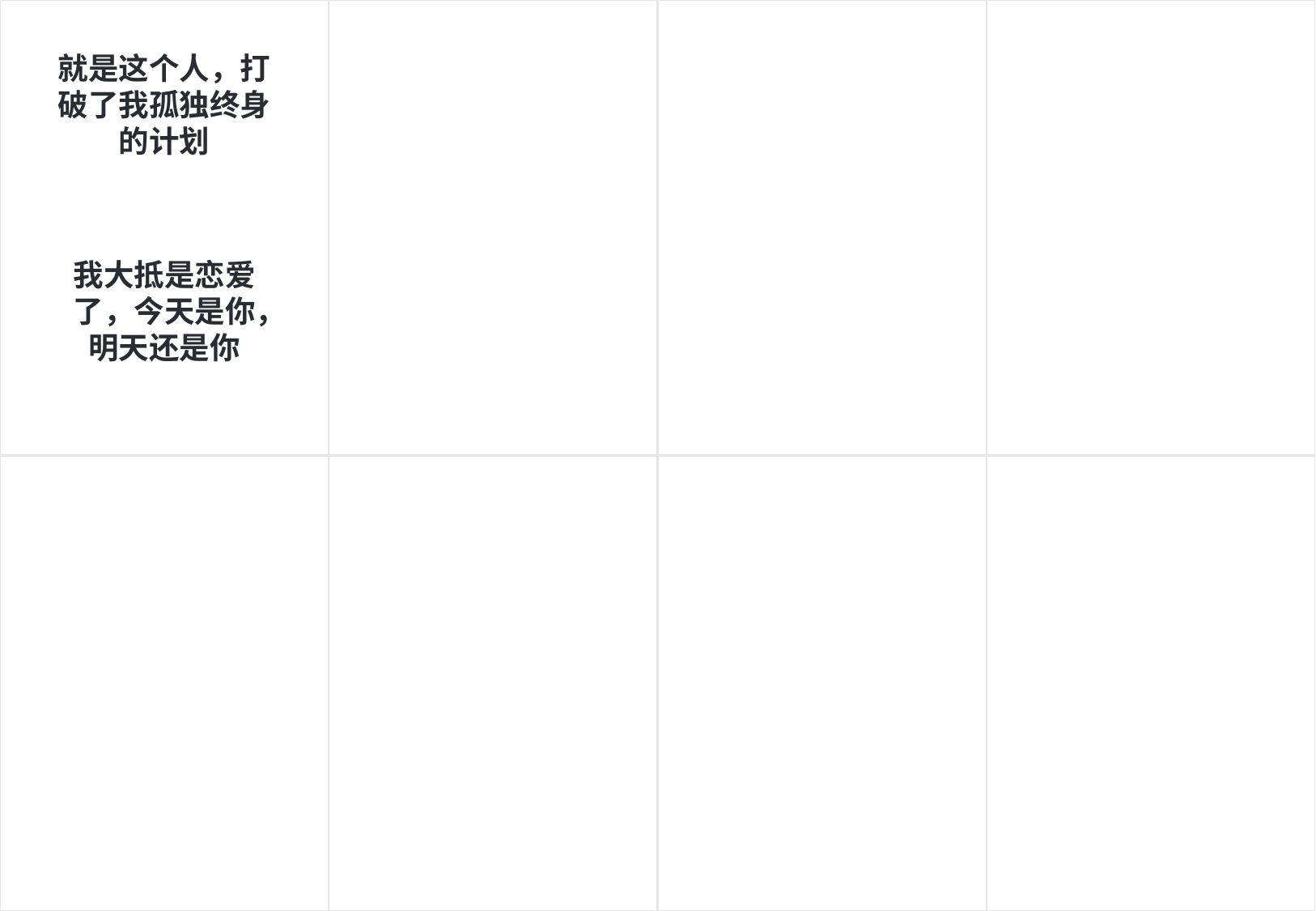

就是这个人，打破了我孤独终身的计划
我大抵是恋爱了，今天是你，明天还是你